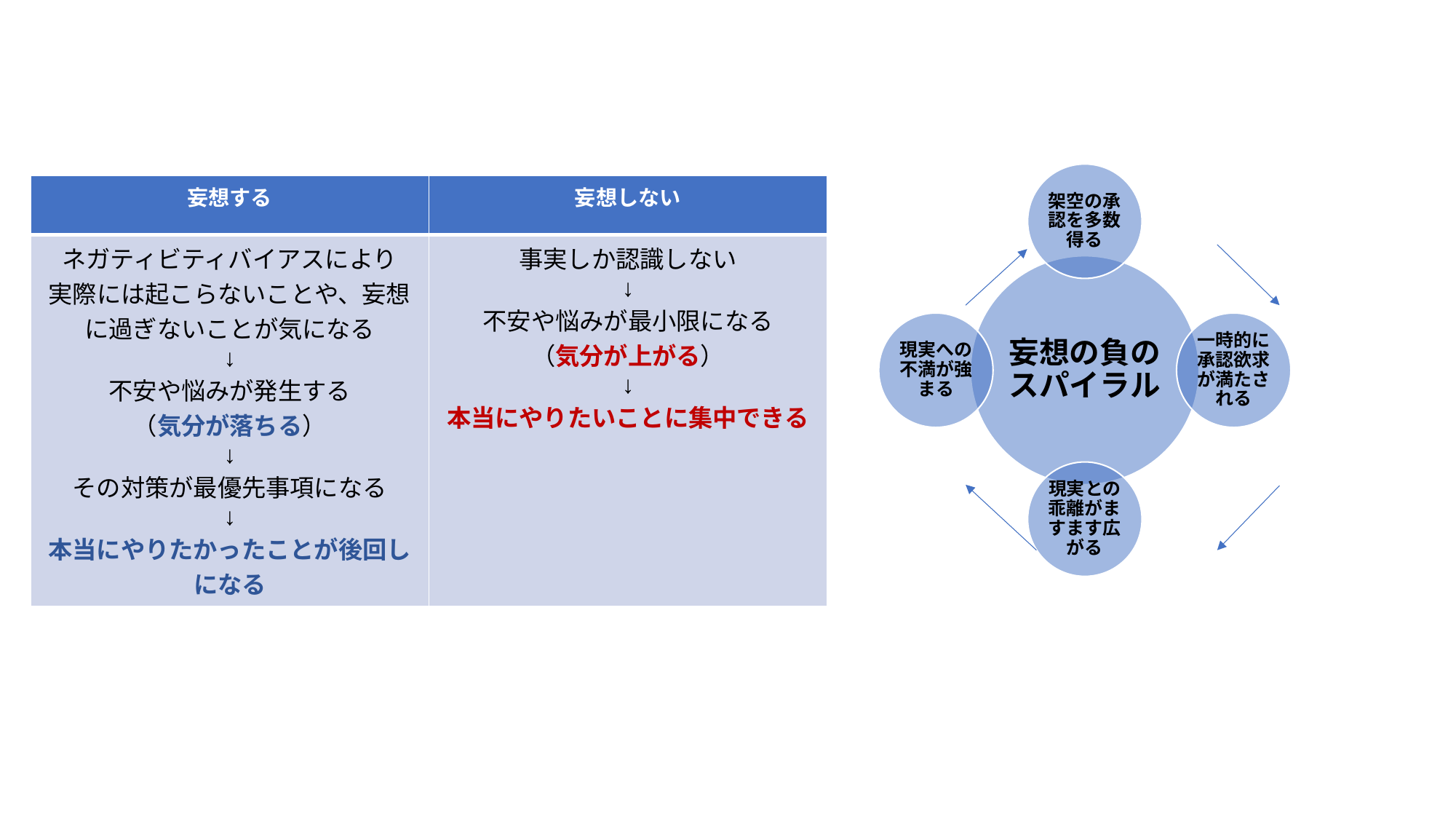

妄想の負のスパイラル
架空の承認を多数得る
一時的に承認欲求が満たされる
現実との乖離がますます広がる
現実への不満が強まる
| 妄想する | 妄想しない |
| --- | --- |
| ネガティビティバイアスにより 実際には起こらないことや、妄想に過ぎないことが気になる ↓ 不安や悩みが発生する （気分が落ちる） ↓ その対策が最優先事項になる ↓ 本当にやりたかったことが後回しになる | 事実しか認識しない ↓ 不安や悩みが最小限になる （気分が上がる） ↓ 本当にやりたいことに集中できる |